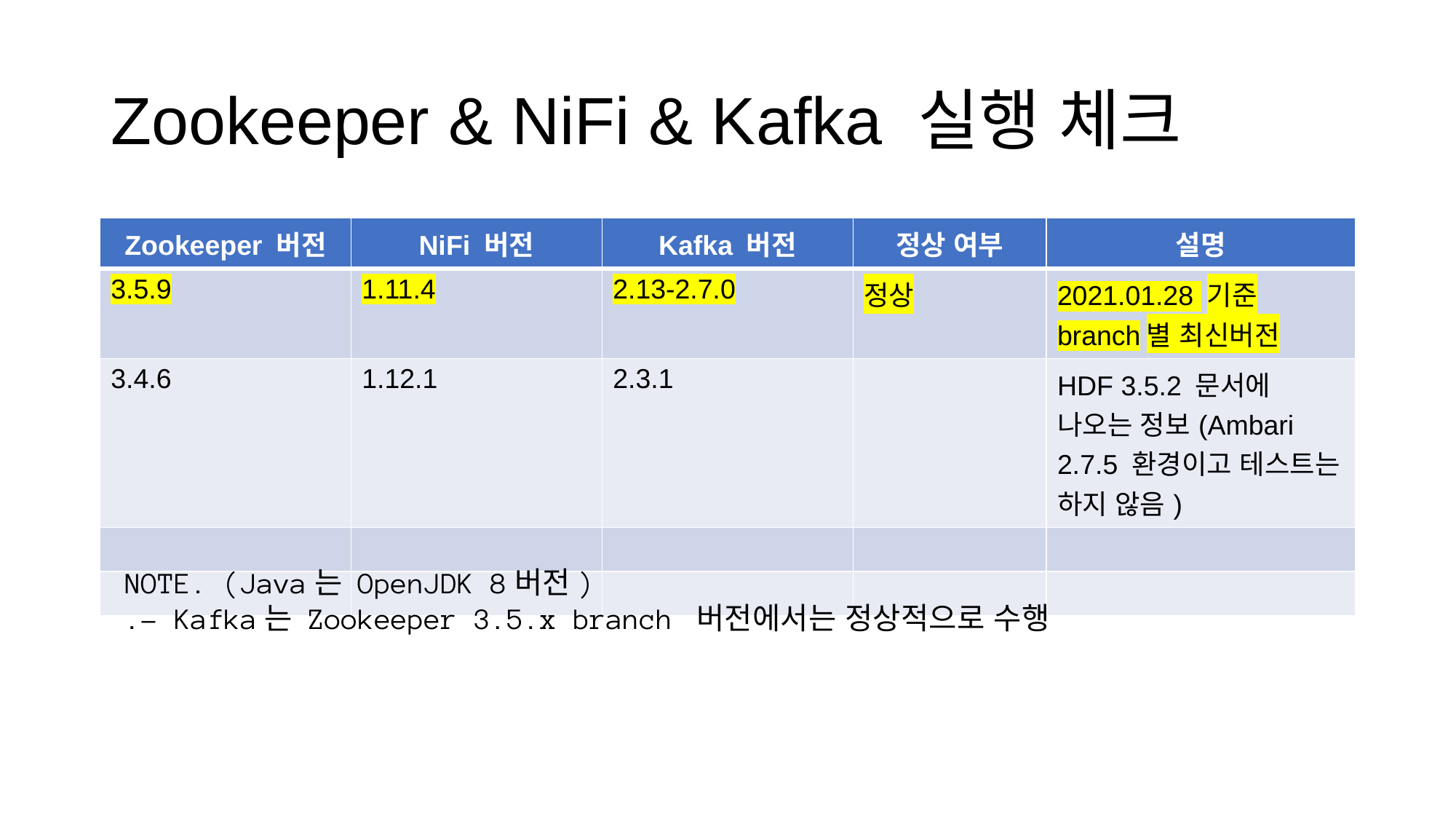

# Zookeeper & NiFi & Kafka 실행 체크
| Zookeeper 버전 | NiFi 버전 | Kafka 버전 | 정상 여부 | 설명 |
| --- | --- | --- | --- | --- |
| 3.5.9 | 1.11.4 | 2.13-2.7.0 | 정상 | 2021.01.28 기준 branch별 최신버전 |
| 3.4.6 | 1.12.1 | 2.3.1 |  | HDF 3.5.2 문서에 나오는 정보(Ambari 2.7.5 환경이고 테스트는 하지 않음) |
|  |  |  |  |  |
|  |  |  |  |  |
NOTE. (Java는 OpenJDK 8버전)
.- Kafka는 Zookeeper 3.5.x branch 버전에서는 정상적으로 수행